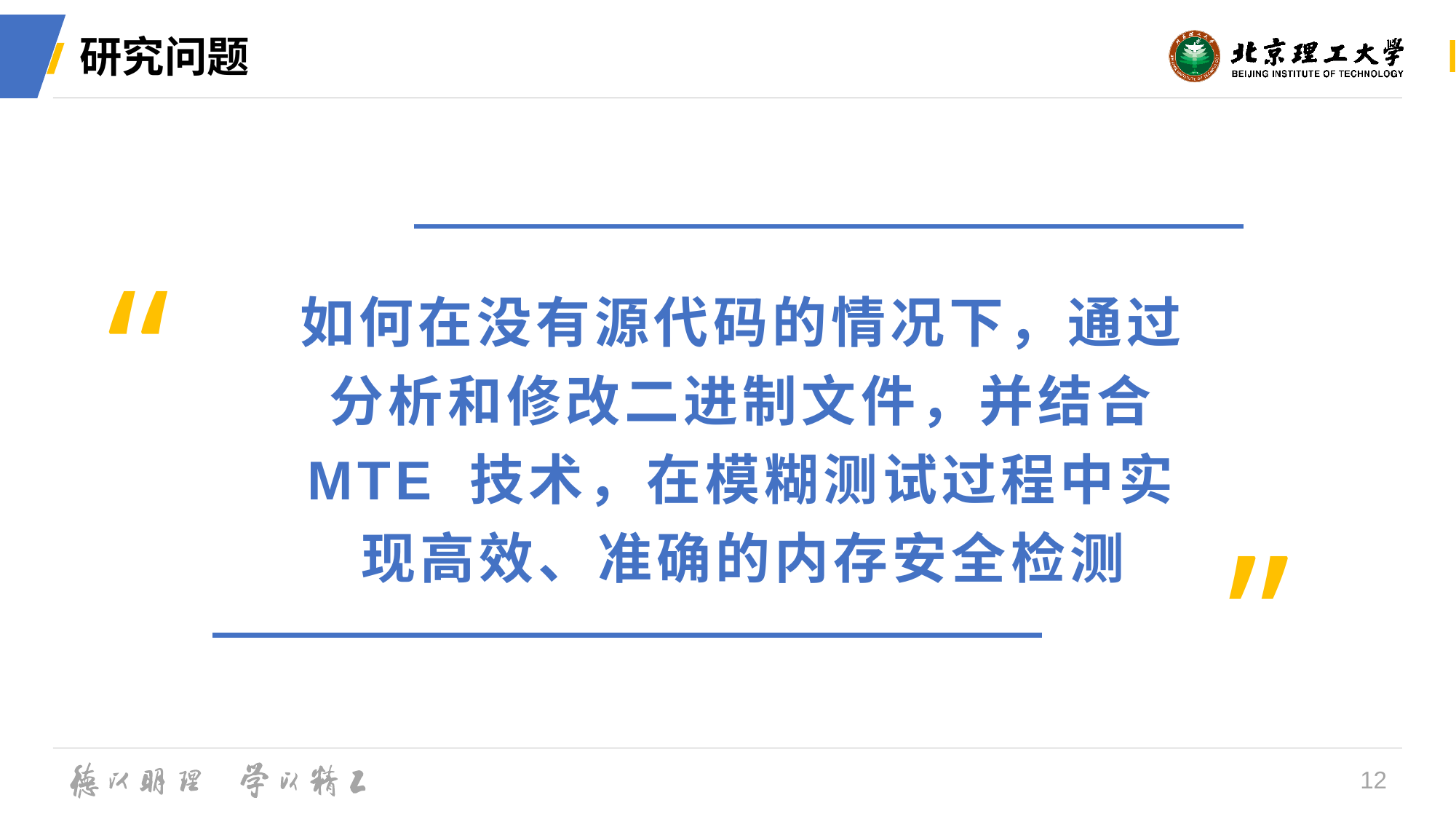

# 研究问题
“
如何在没有源代码的情况下，通过分析和修改二进制文件，并结合 MTE 技术，在模糊测试过程中实现高效、准确的内存安全检测
”